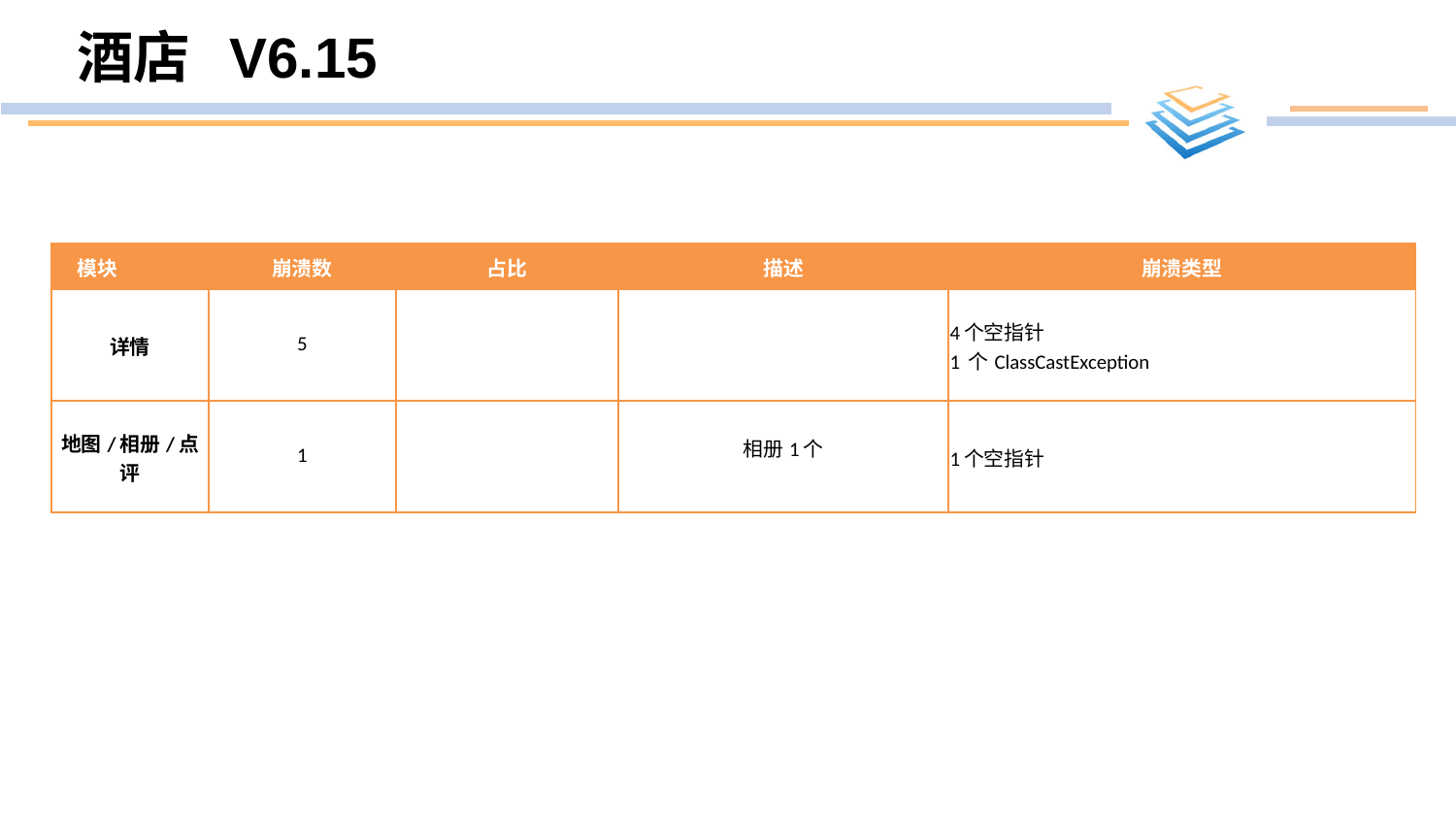

# 酒店  V6.15
| 模块 | 崩溃数 | 占比 | 描述 | 崩溃类型 |
| --- | --- | --- | --- | --- |
| 详情 | 5 |  |  | 4个空指针 1 个ClassCastException |
| 地图/相册/点评 | 1 |  | 相册1个 | 1个空指针 |